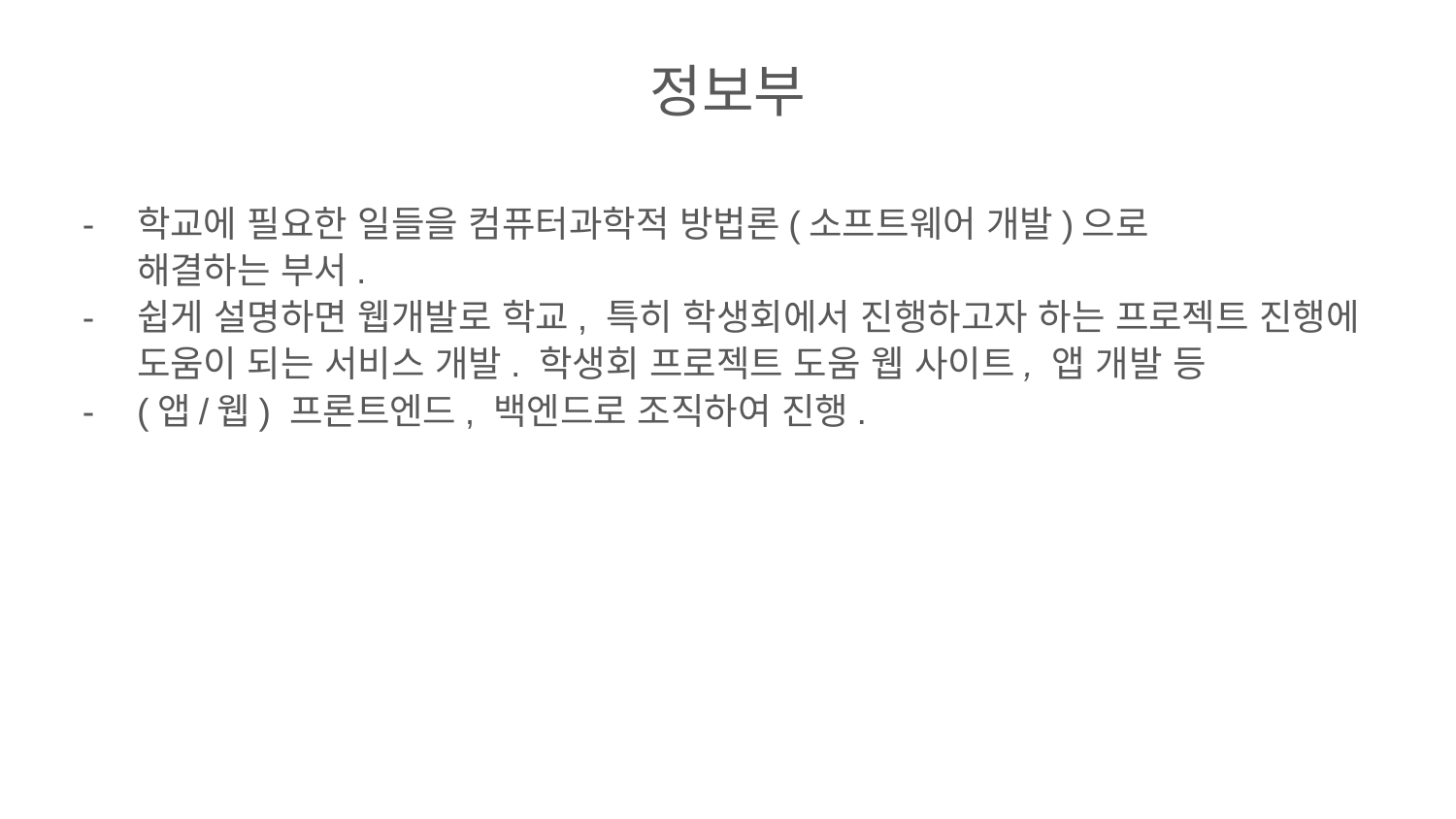

정보부
학교에 필요한 일들을 컴퓨터과학적 방법론(소프트웨어 개발)으로
해결하는 부서.
쉽게 설명하면 웹개발로 학교, 특히 학생회에서 진행하고자 하는 프로젝트 진행에 도움이 되는 서비스 개발. 학생회 프로젝트 도움 웹 사이트, 앱 개발 등
(앱/웹) 프론트엔드, 백엔드로 조직하여 진행.